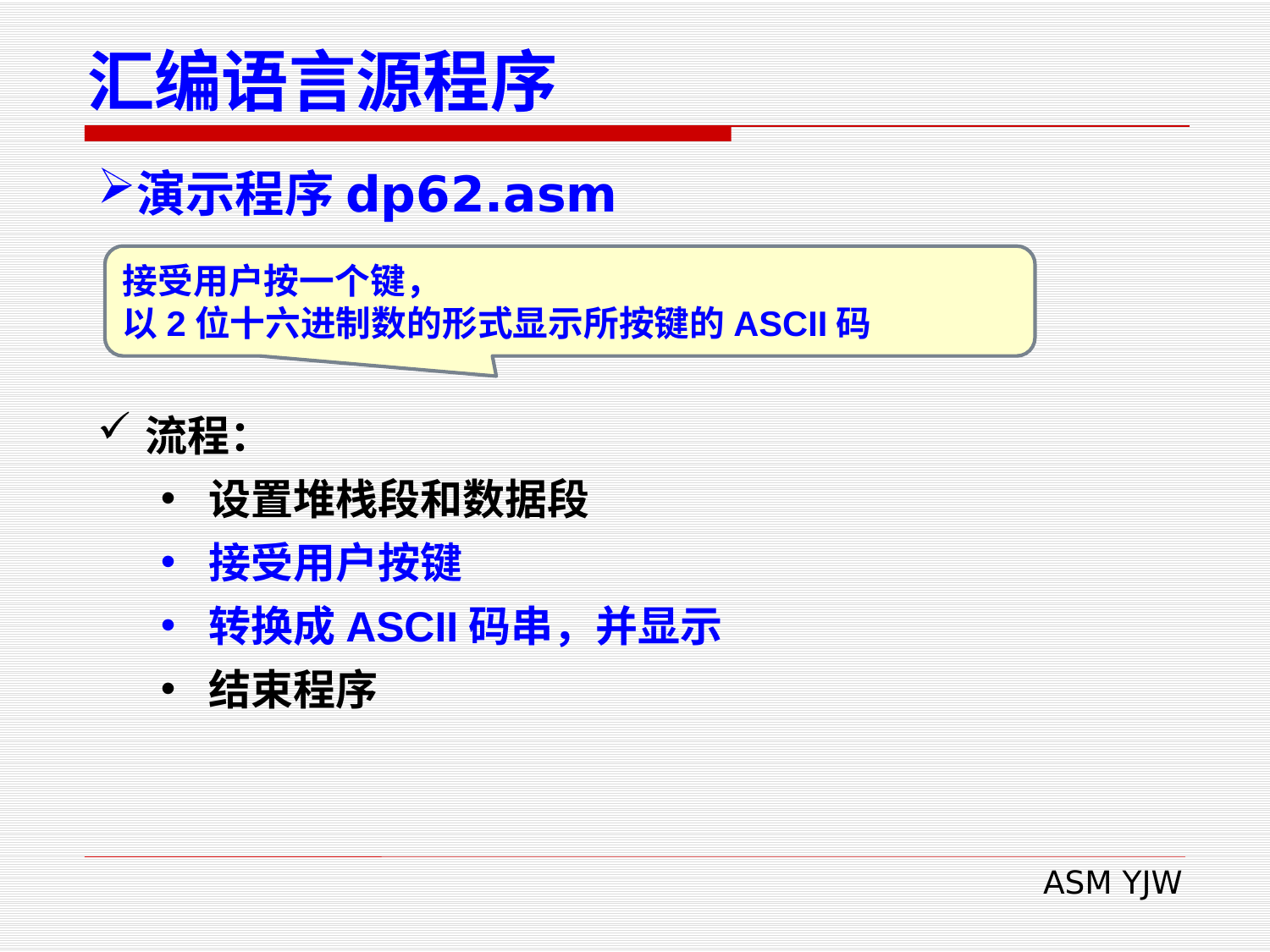

# 汇编语言源程序
演示程序dp62.asm
接受用户按一个键，
以2位十六进制数的形式显示所按键的ASCII码
流程：
设置堆栈段和数据段
接受用户按键
转换成ASCII码串，并显示
结束程序